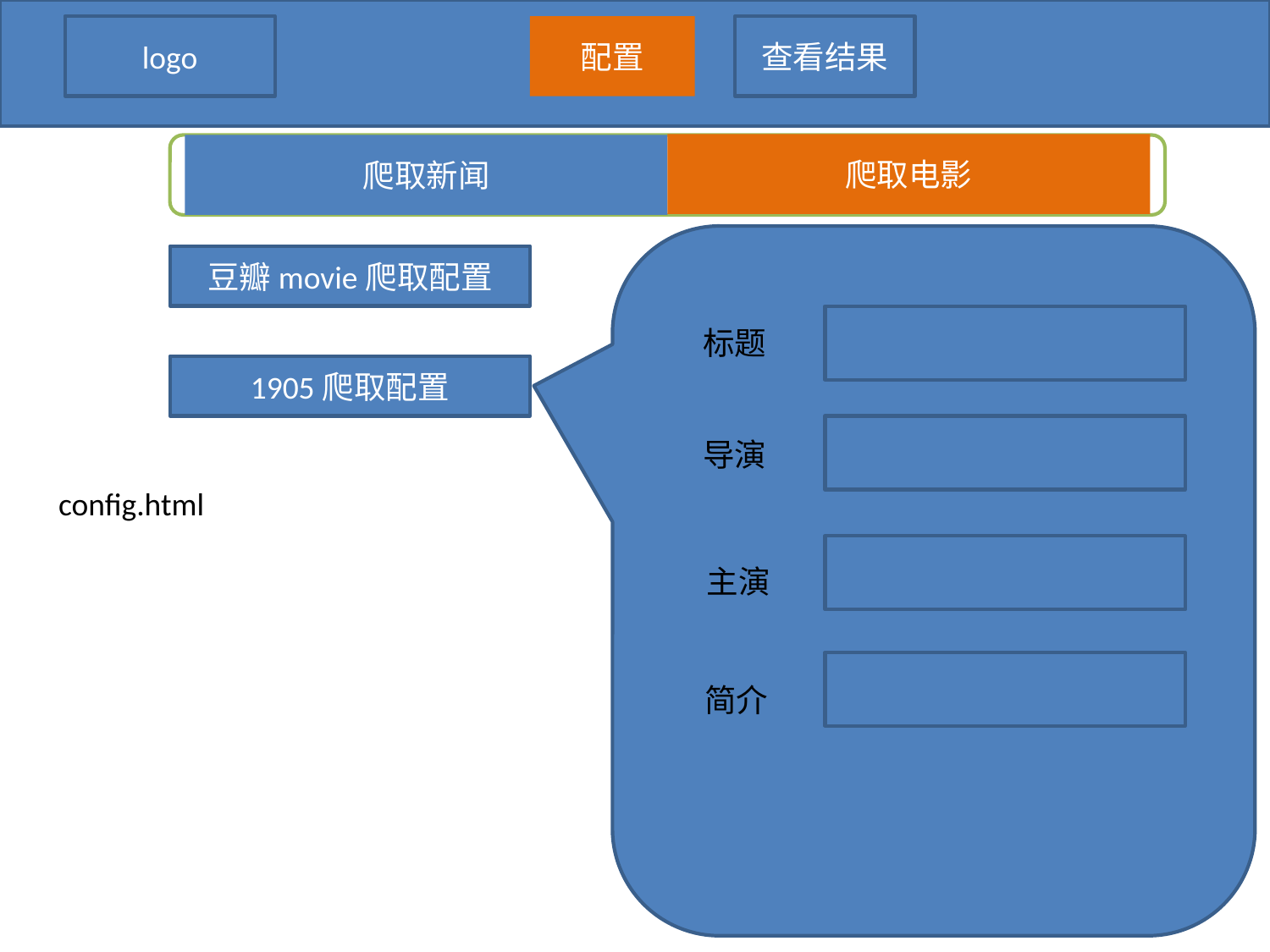

logo
配置
查看结果
爬取电影

爬取新闻

豆瓣movie爬取配置

标题
1905爬取配置

导演
config.html

主演

简介